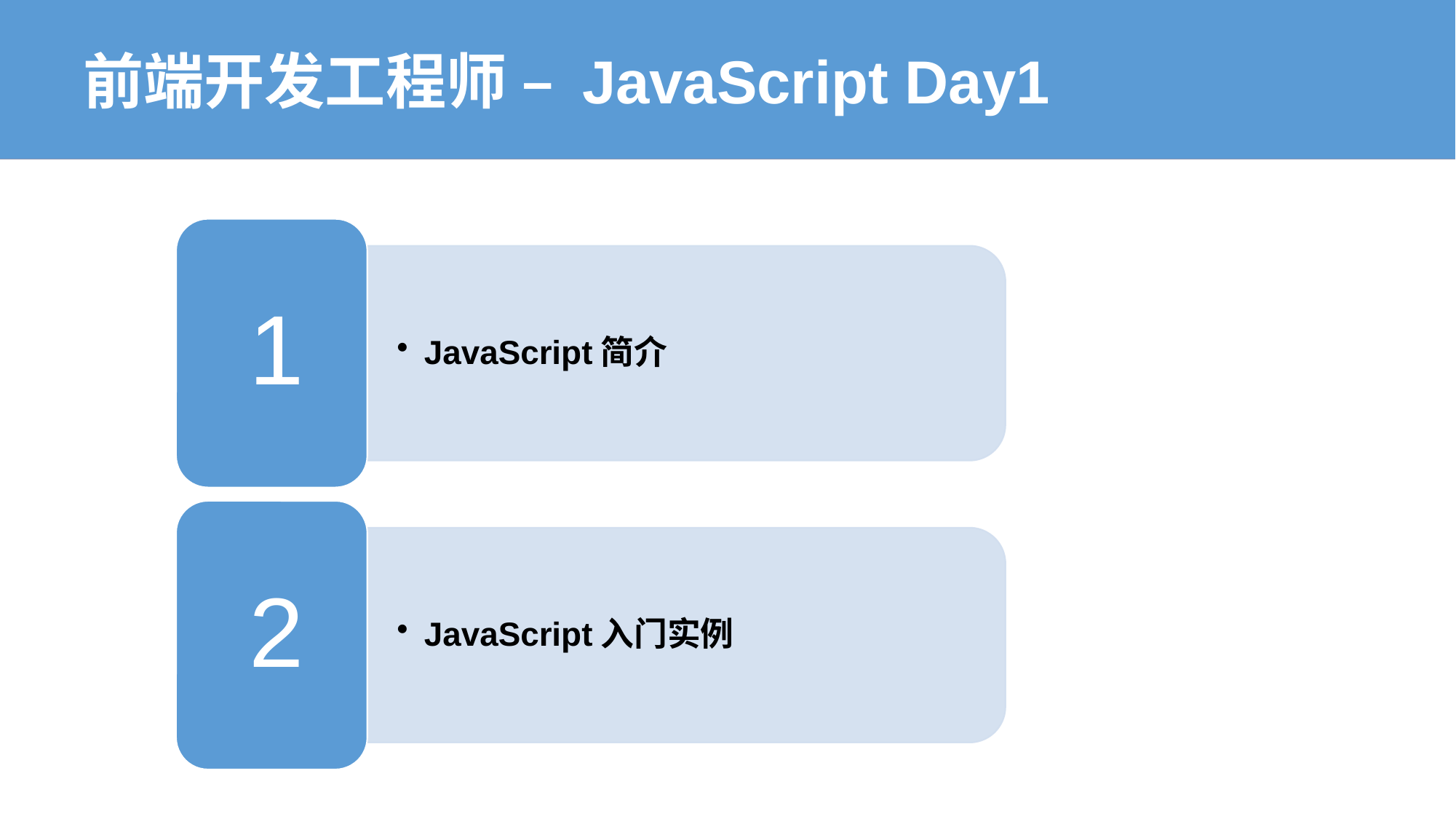

前端开发工程师 – JavaScript Day1

JavaScript简介
1
JavaScript入门实例
2